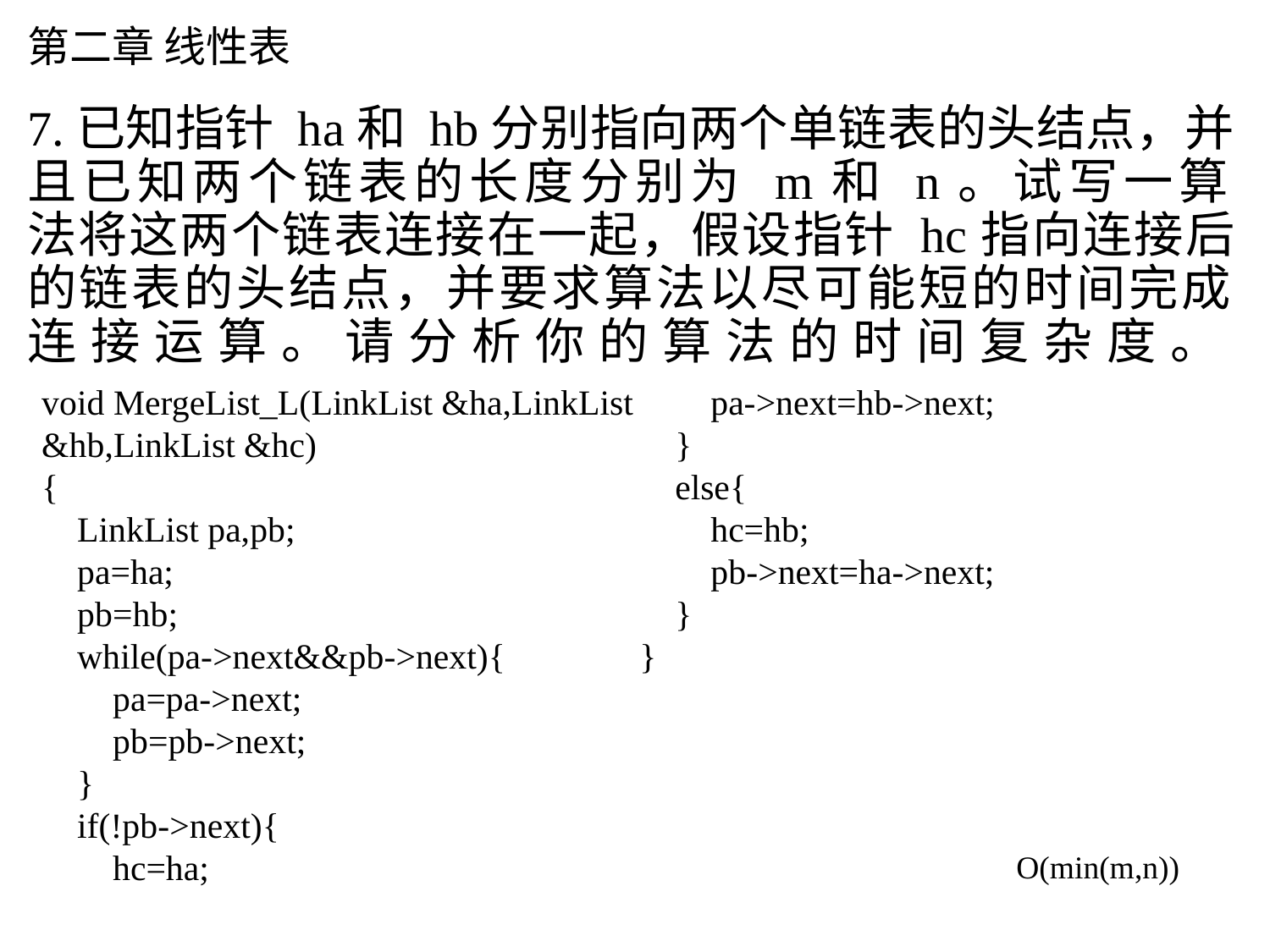

# 第二章 线性表
7.已知指针 ha和 hb分别指向两个单链表的头结点，并且已知两个链表的长度分别为 m和 n。试写一算
法将这两个链表连接在一起，假设指针 hc指向连接后的链表的头结点，并要求算法以尽可能短的时间完成
连接运算。请分析你的算法的时间复杂度。
void MergeList_L(LinkList &ha,LinkList &hb,LinkList &hc)
{
    LinkList pa,pb;
    pa=ha;
    pb=hb;
    while(pa->next&&pb->next){
        pa=pa->next;
        pb=pb->next;
    }
    if(!pb->next){
        hc=ha;
        pa->next=hb->next;
    }
    else{
        hc=hb;
        pb->next=ha->next;
    }
}
O(min(m,n))